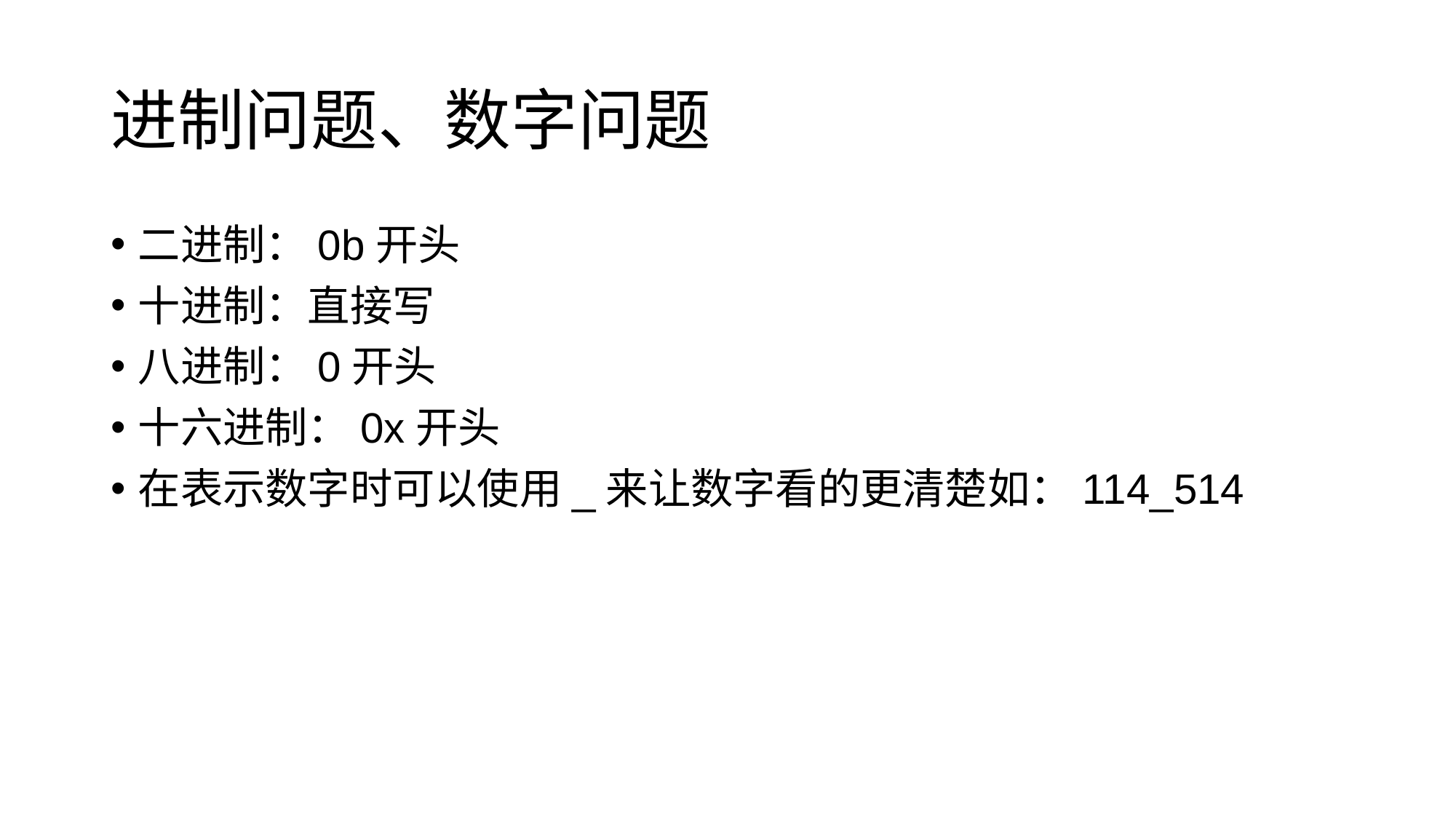

# 进制问题、数字问题
二进制：0b开头
十进制：直接写
八进制：0开头
十六进制：0x开头
在表示数字时可以使用_来让数字看的更清楚如：114_514